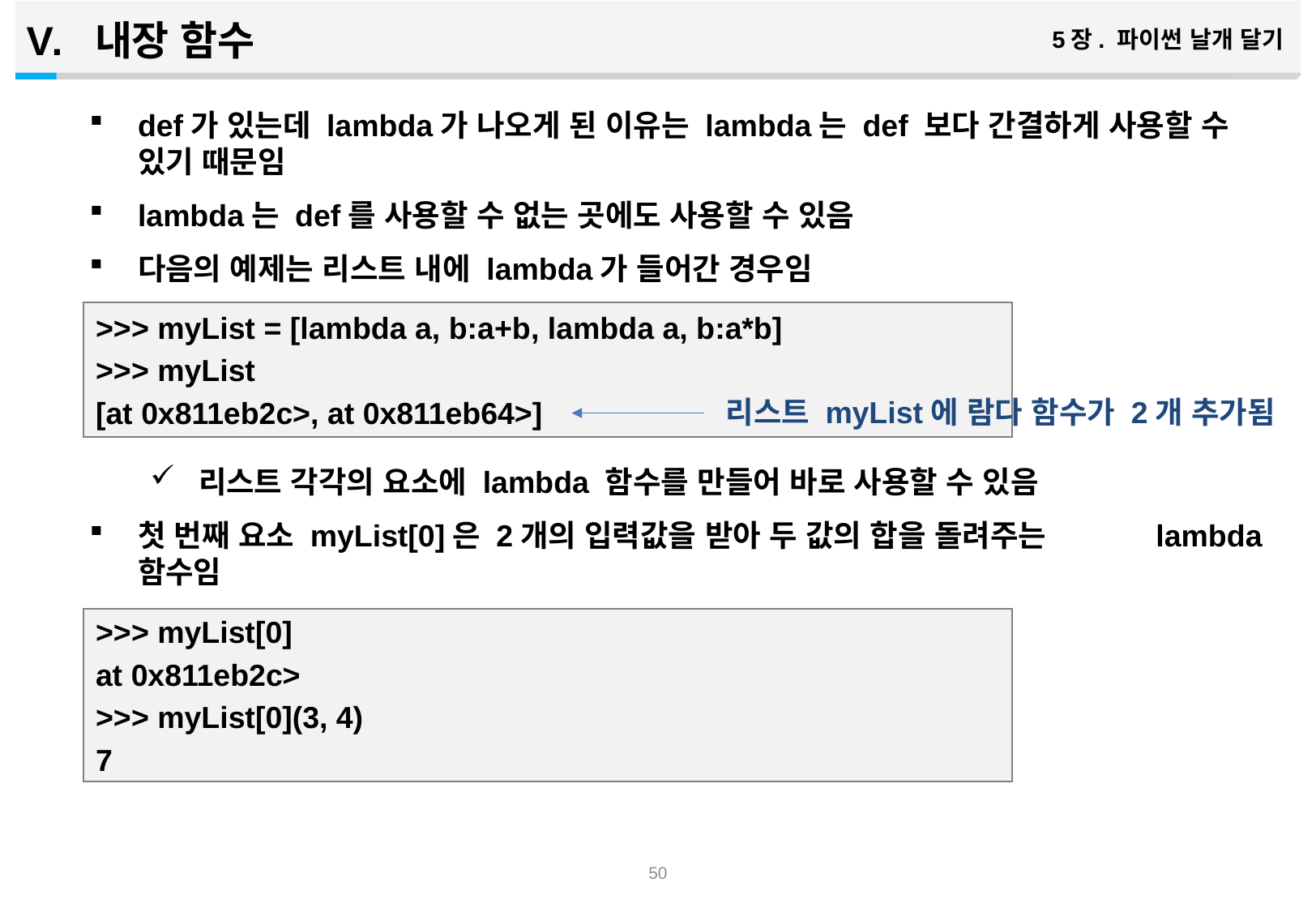

내장 함수
5장. 파이썬 날개 달기
def가 있는데 lambda가 나오게 된 이유는 lambda는 def 보다 간결하게 사용할 수 있기 때문임
lambda는 def를 사용할 수 없는 곳에도 사용할 수 있음
다음의 예제는 리스트 내에 lambda가 들어간 경우임

리스트 각각의 요소에 lambda 함수를 만들어 바로 사용할 수 있음
첫 번째 요소 myList[0]은 2개의 입력값을 받아 두 값의 합을 돌려주는            lambda 함수임

>>> myList = [lambda a, b:a+b, lambda a, b:a*b]
>>> myList
[at 0x811eb2c>, at 0x811eb64>]
리스트 myList에 람다 함수가 2개 추가됨
>>> myList[0]
at 0x811eb2c>
>>> myList[0](3, 4)
7
50